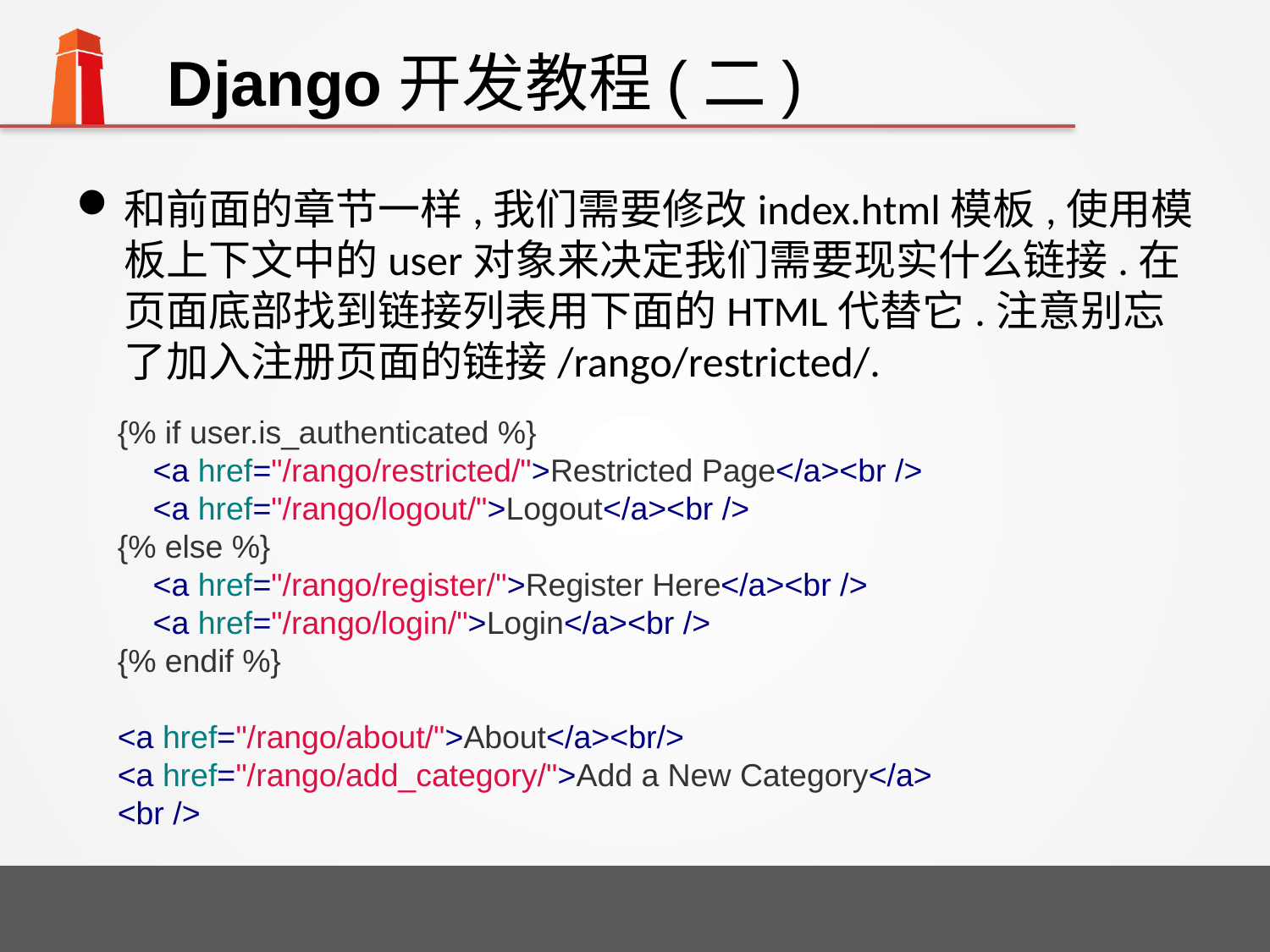

# Django开发教程(二)
和前面的章节一样,我们需要修改index.html模板,使用模板上下文中的user对象来决定我们需要现实什么链接.在页面底部找到链接列表用下面的HTML代替它.注意别忘了加入注册页面的链接/rango/restricted/.
{% if user.is_authenticated %}
    <a href="/rango/restricted/">Restricted Page</a><br />
    <a href="/rango/logout/">Logout</a><br />
{% else %}
    <a href="/rango/register/">Register Here</a><br />
    <a href="/rango/login/">Login</a><br />
{% endif %}

<a href="/rango/about/">About</a><br/>
<a href="/rango/add_category/">Add a New Category</a>
<br />